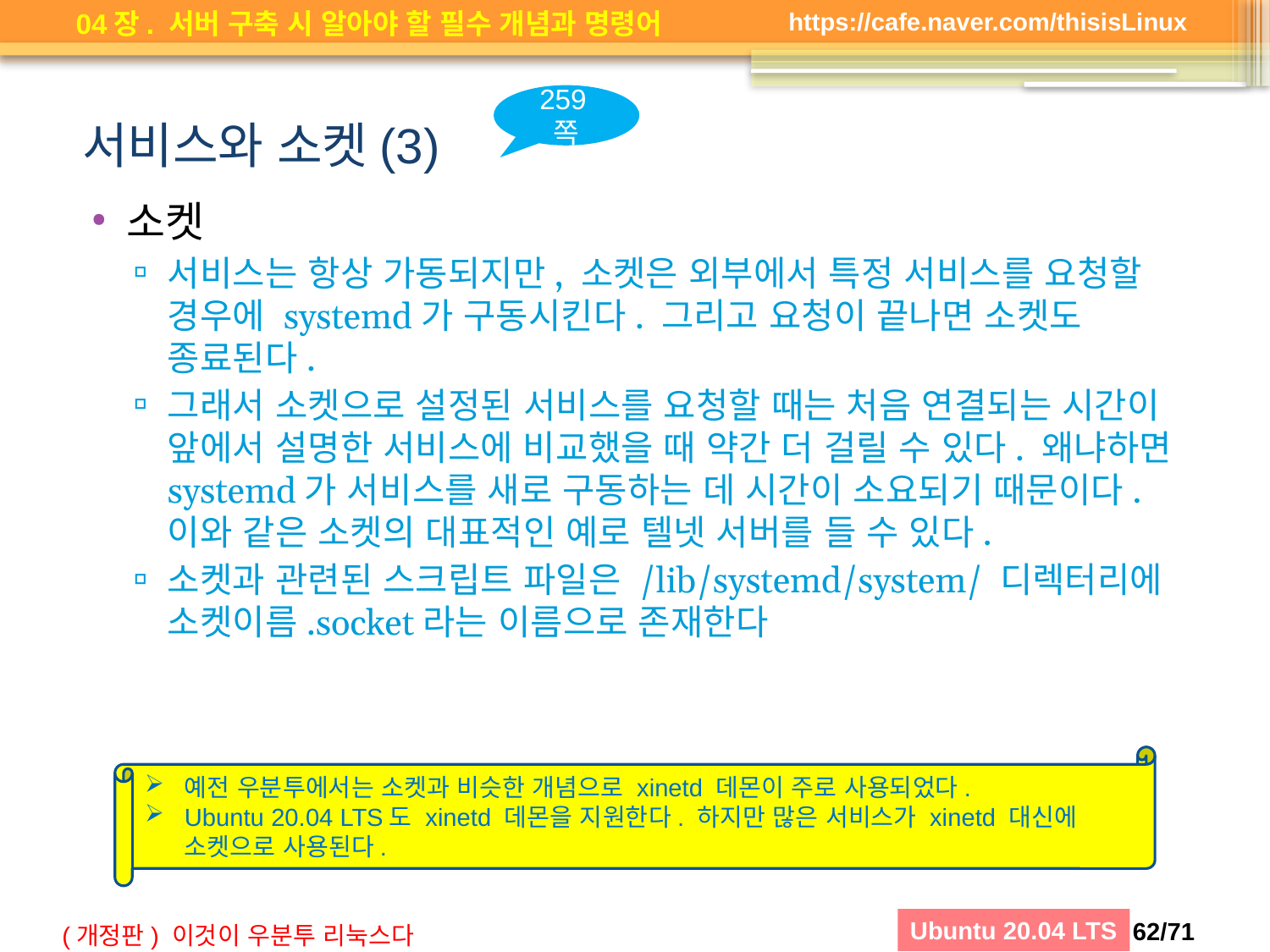

259쪽
# 서비스와 소켓(3)
소켓
서비스는 항상 가동되지만, 소켓은 외부에서 특정 서비스를 요청할 경우에 systemd가 구동시킨다. 그리고 요청이 끝나면 소켓도 종료된다.
그래서 소켓으로 설정된 서비스를 요청할 때는 처음 연결되는 시간이 앞에서 설명한 서비스에 비교했을 때 약간 더 걸릴 수 있다. 왜냐하면 systemd가 서비스를 새로 구동하는 데 시간이 소요되기 때문이다. 이와 같은 소켓의 대표적인 예로 텔넷 서버를 들 수 있다.
소켓과 관련된 스크립트 파일은 /lib/systemd/system/ 디렉터리에 소켓이름.socket라는 이름으로 존재한다
예전 우분투에서는 소켓과 비슷한 개념으로 xinetd 데몬이 주로 사용되었다.
Ubuntu 20.04 LTS도 xinetd 데몬을 지원한다. 하지만 많은 서비스가 xinetd 대신에 소켓으로 사용된다.